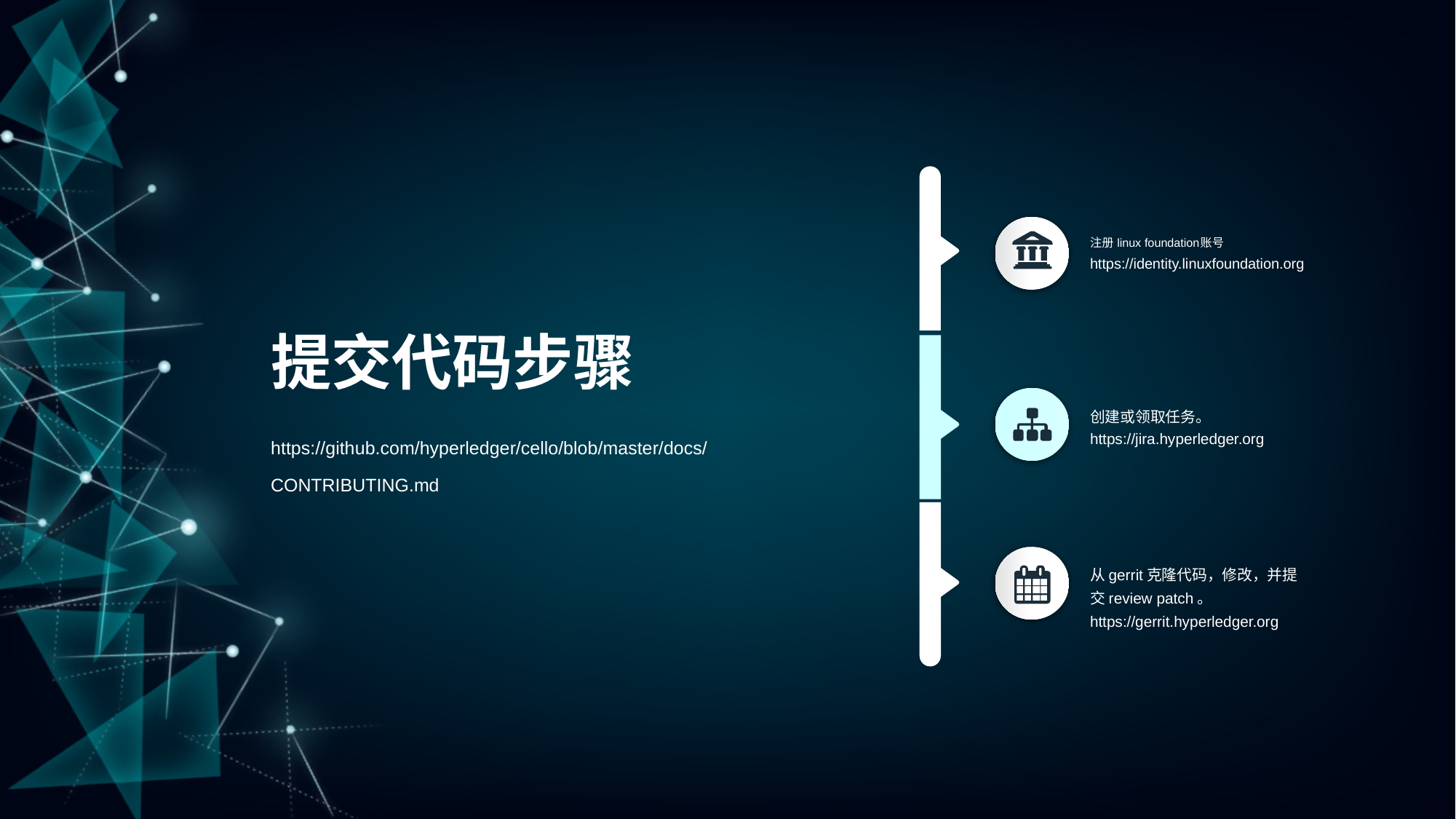

注册 linux foundation账号
https://identity.linuxfoundation.org

创建或领取任务。
https://jira.hyperledger.org

从gerrit克隆代码，修改，并提交review patch。
https://gerrit.hyperledger.org

提交代码步骤
https://github.com/hyperledger/cello/blob/master/docs/CONTRIBUTING.md